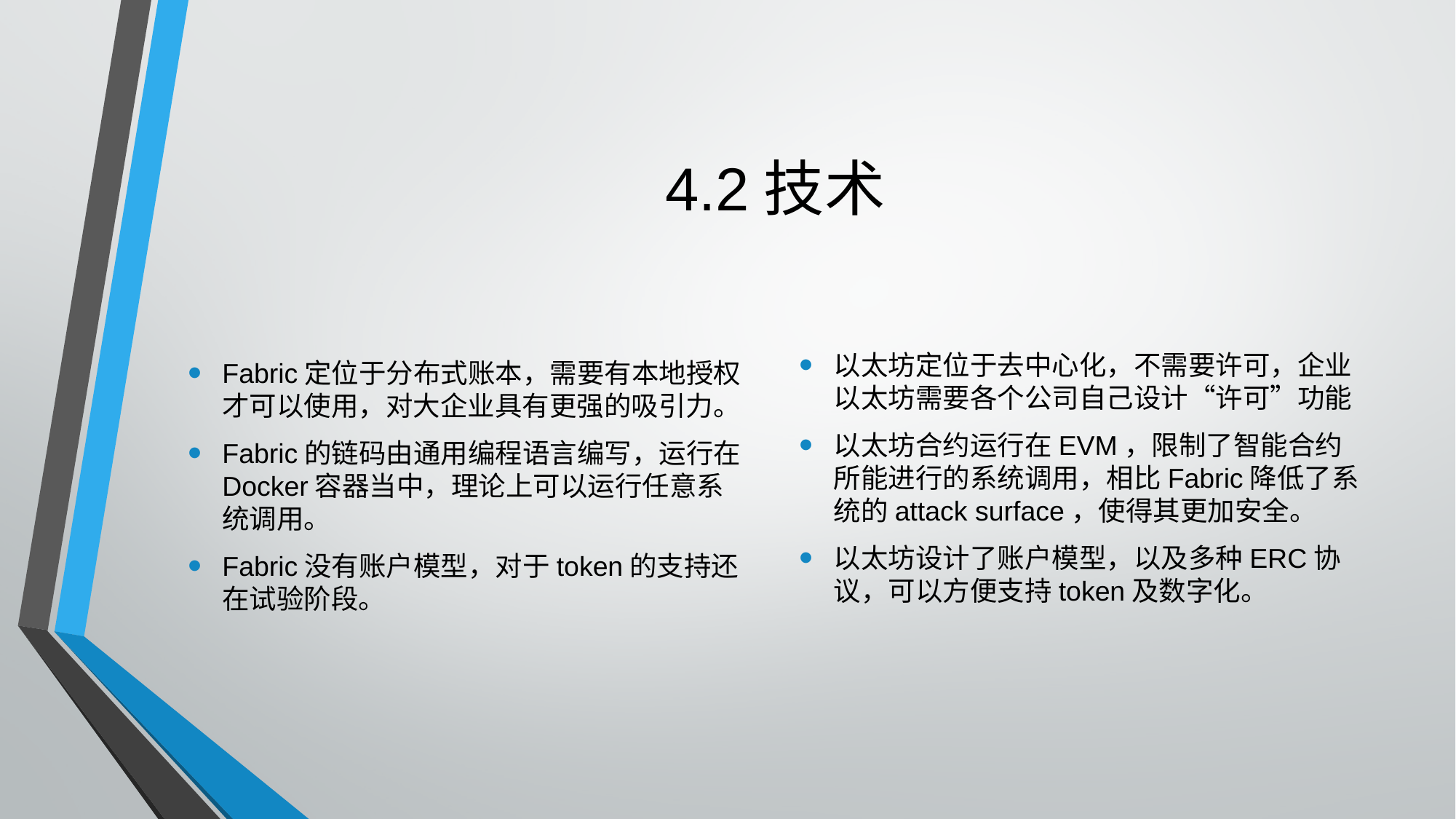

# 4.2技术
Fabric定位于分布式账本，需要有本地授权才可以使用，对大企业具有更强的吸引力。
Fabric的链码由通用编程语言编写，运行在Docker容器当中，理论上可以运行任意系统调用。
Fabric没有账户模型，对于token的支持还在试验阶段。
以太坊定位于去中心化，不需要许可，企业以太坊需要各个公司自己设计“许可”功能
以太坊合约运行在EVM，限制了智能合约所能进行的系统调用，相比Fabric降低了系统的attack surface，使得其更加安全。
以太坊设计了账户模型，以及多种ERC协议，可以方便支持token及数字化。